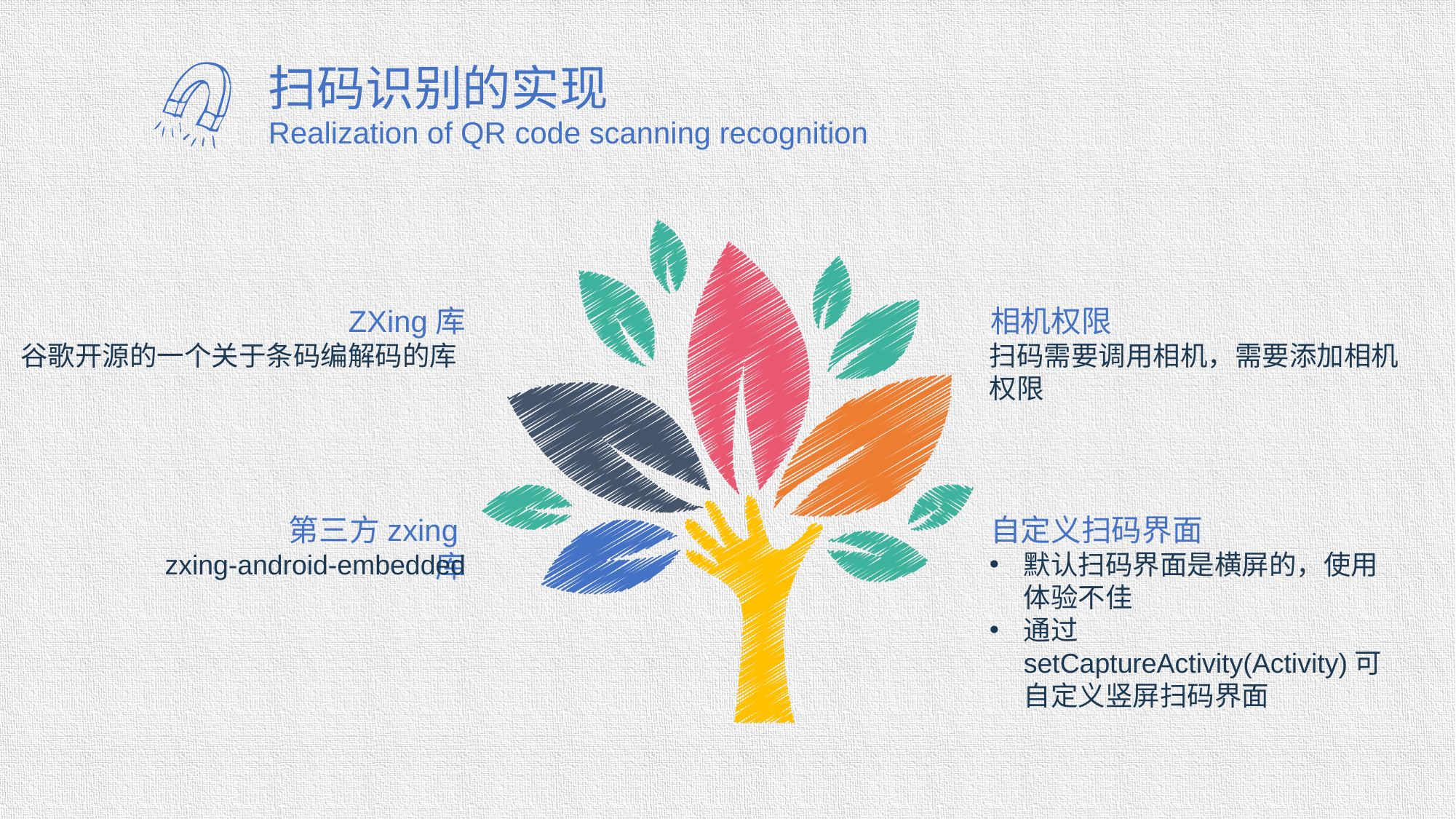

扫码识别的实现
Realization of QR code scanning recognition

ZXing库
谷歌开源的一个关于条码编解码的库
相机权限
扫码需要调用相机，需要添加相机权限

第三方zxing库
zxing-android-embedded
自定义扫码界面
默认扫码界面是横屏的，使用体验不佳
通过setCaptureActivity(Activity)可自定义竖屏扫码界面